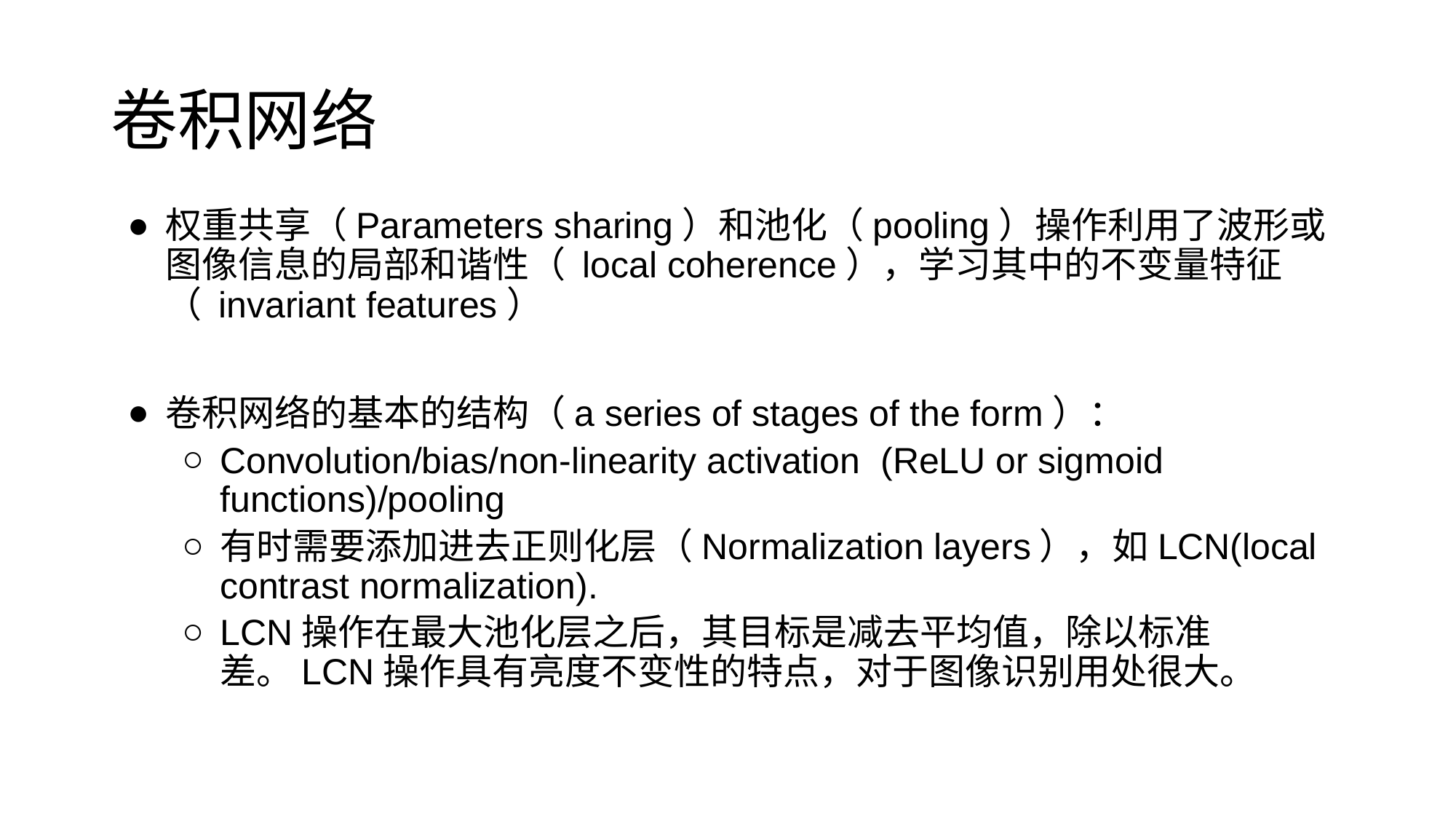

# 卷积网络
权重共享（Parameters sharing）和池化（pooling）操作利用了波形或图像信息的局部和谐性（ local coherence），学习其中的不变量特征（ invariant features）

卷积网络的基本的结构（a series of stages of the form）：
Convolution/bias/non-linearity activation  (ReLU or sigmoid functions)/pooling
有时需要添加进去正则化层（Normalization layers），如LCN(local contrast normalization).
LCN操作在最大池化层之后，其目标是减去平均值，除以标准差。LCN操作具有亮度不变性的特点，对于图像识别用处很大。